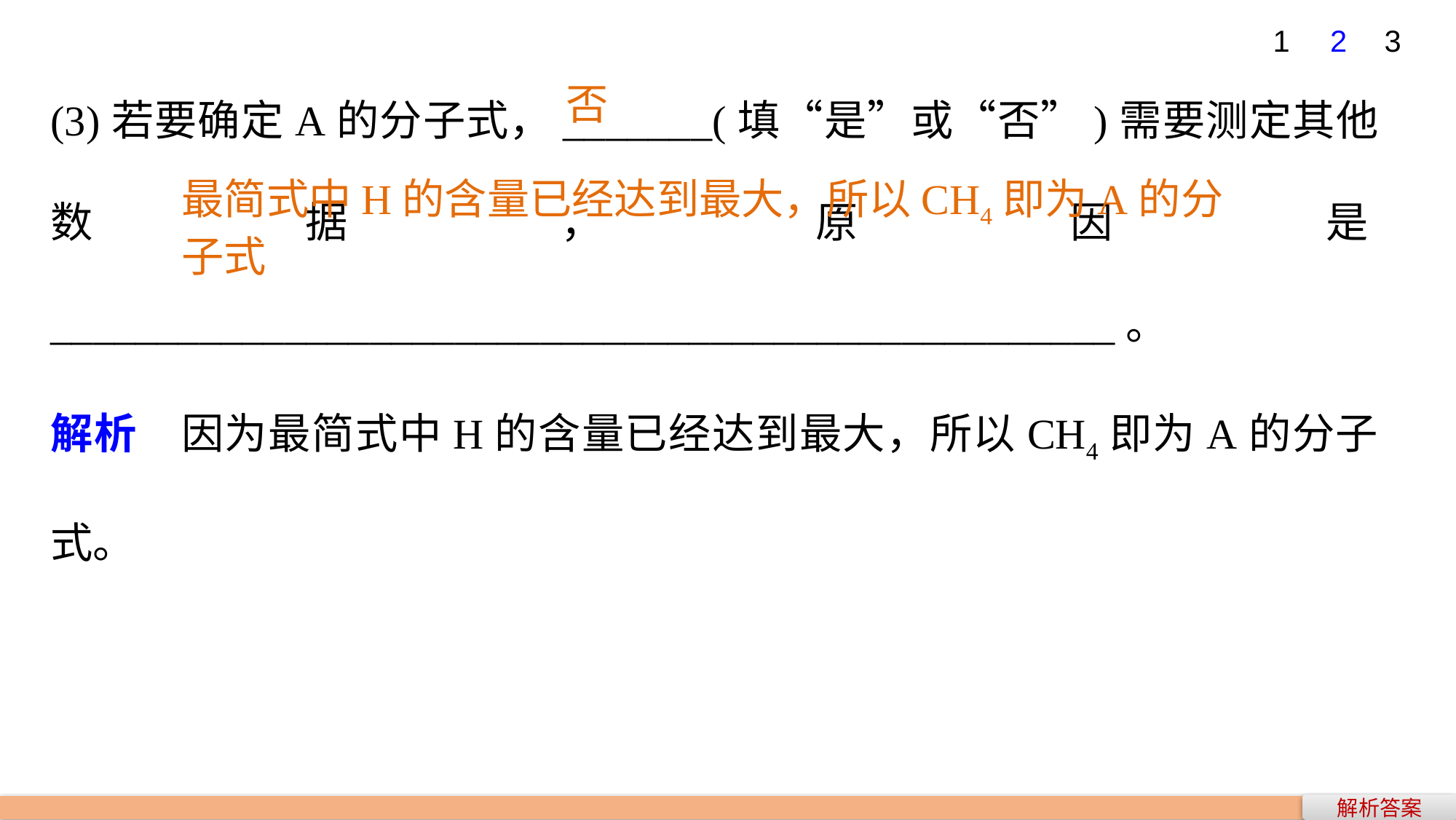

1
2
3
(3)若要确定A的分子式，_______(填“是”或“否”)需要测定其他数据，原因是__________________________________________________。
解析　因为最简式中H的含量已经达到最大，所以CH4即为A的分子式。
否
最简式中H的含量已经达到最大，所以CH4即为A的分子式
解析答案